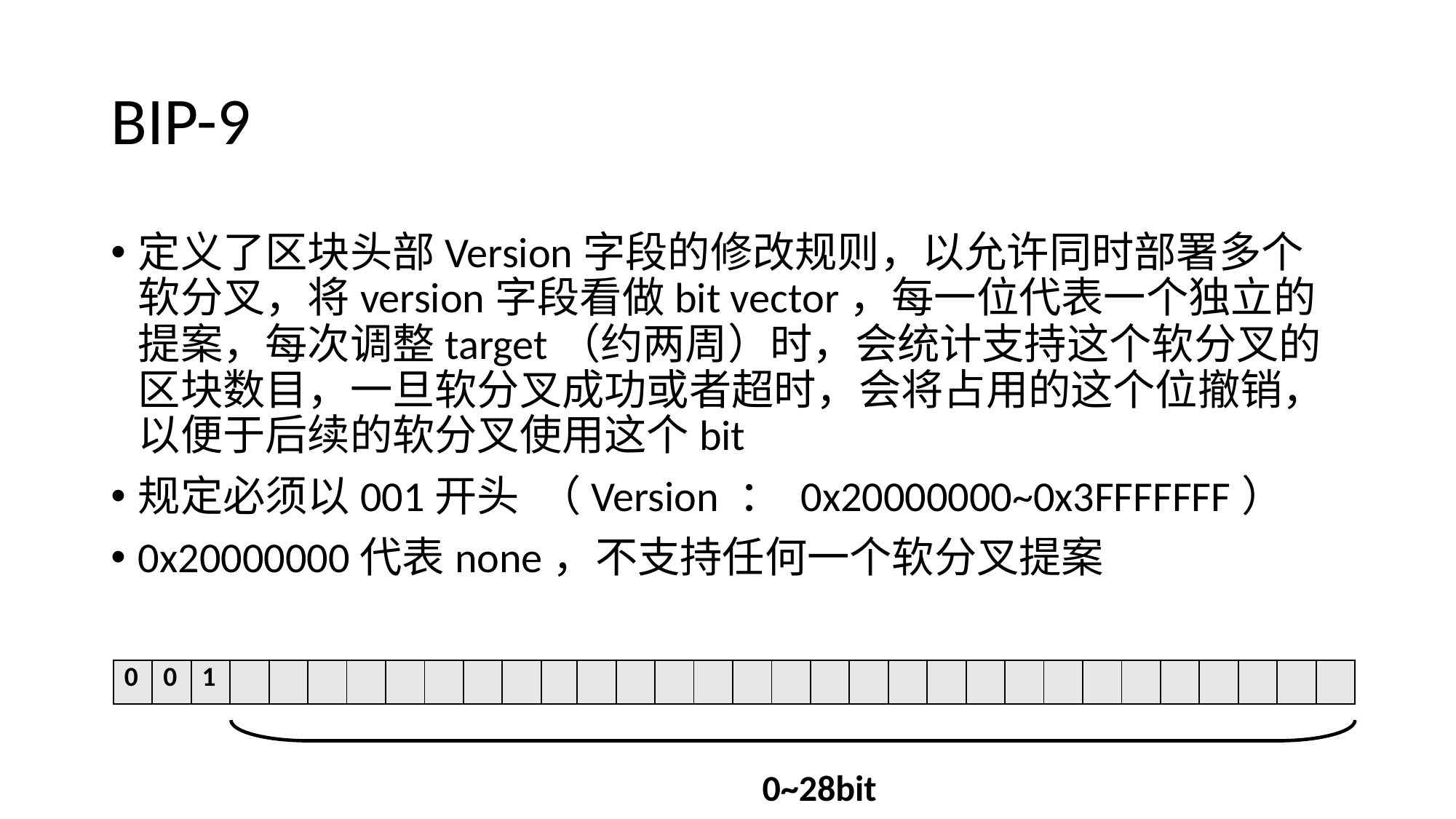

# BIP-9

定义了区块头部Version字段的修改规则，以允许同时部署多个软分叉，将version字段看做bit vector，每一位代表一个独立的提案，每次调整target（约两周）时，会统计支持这个软分叉的区块数目，一旦软分叉成功或者超时，会将占用的这个位撤销，以便于后续的软分叉使用这个bit
规定必须以001开头  （Version ： 0x20000000~0x3FFFFFFF）
0x20000000代表none，不支持任何一个软分叉提案

| 0 | 0 | 1 |  |  |  |  |  |  |  |  |  |  |  |  |  |  |  |  |  |  |  |  |  |  |  |  |  |  |  |  |  |
| --- | --- | --- | --- | --- | --- | --- | --- | --- | --- | --- | --- | --- | --- | --- | --- | --- | --- | --- | --- | --- | --- | --- | --- | --- | --- | --- | --- | --- | --- | --- | --- |
0~28bit